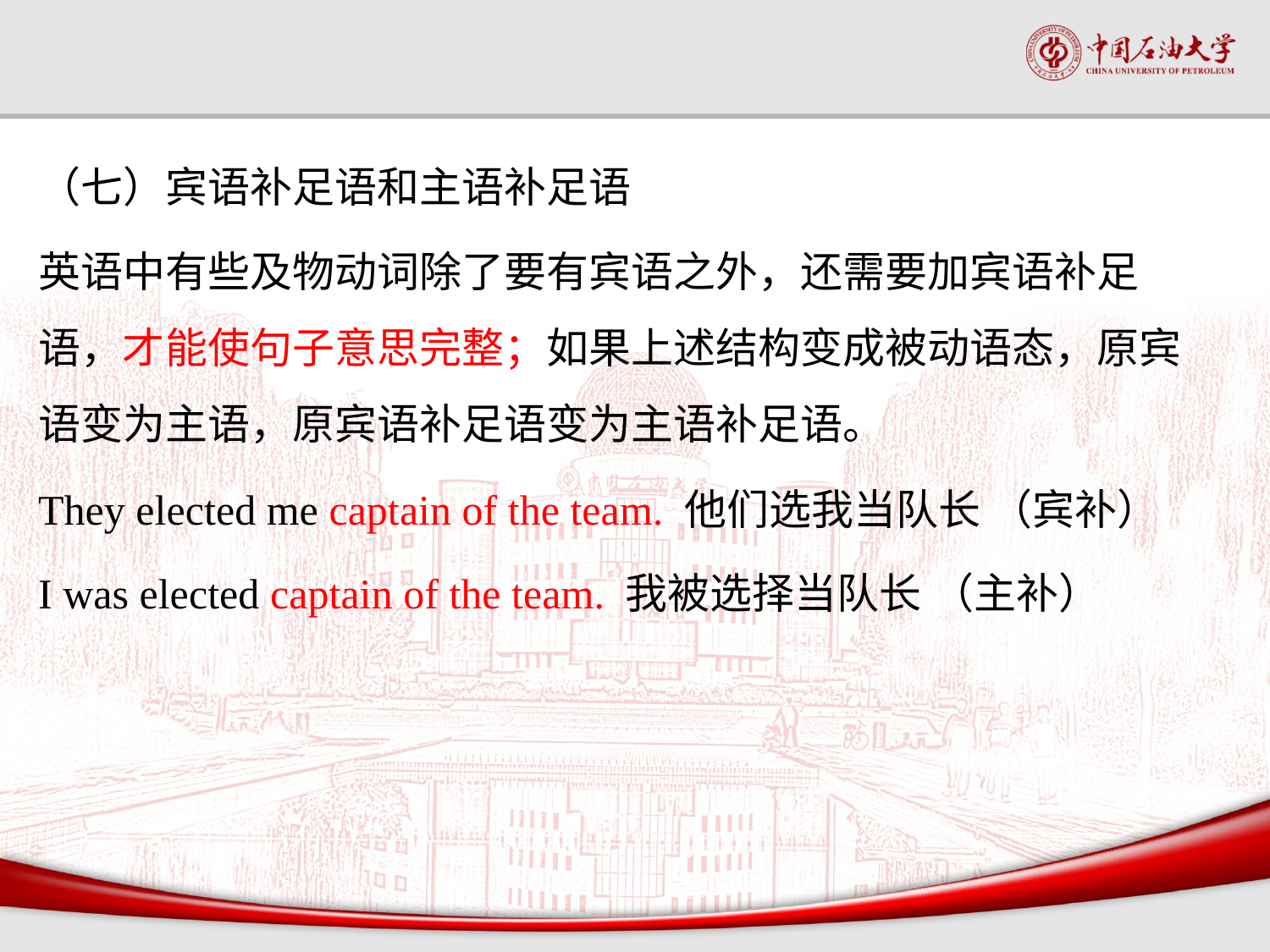

#
（七）宾语补足语和主语补足语
英语中有些及物动词除了要有宾语之外，还需要加宾语补足语，才能使句子意思完整；如果上述结构变成被动语态，原宾语变为主语，原宾语补足语变为主语补足语。
They elected me captain of the team. 他们选我当队长 （宾补）
I was elected captain of the team. 我被选择当队长 （主补）